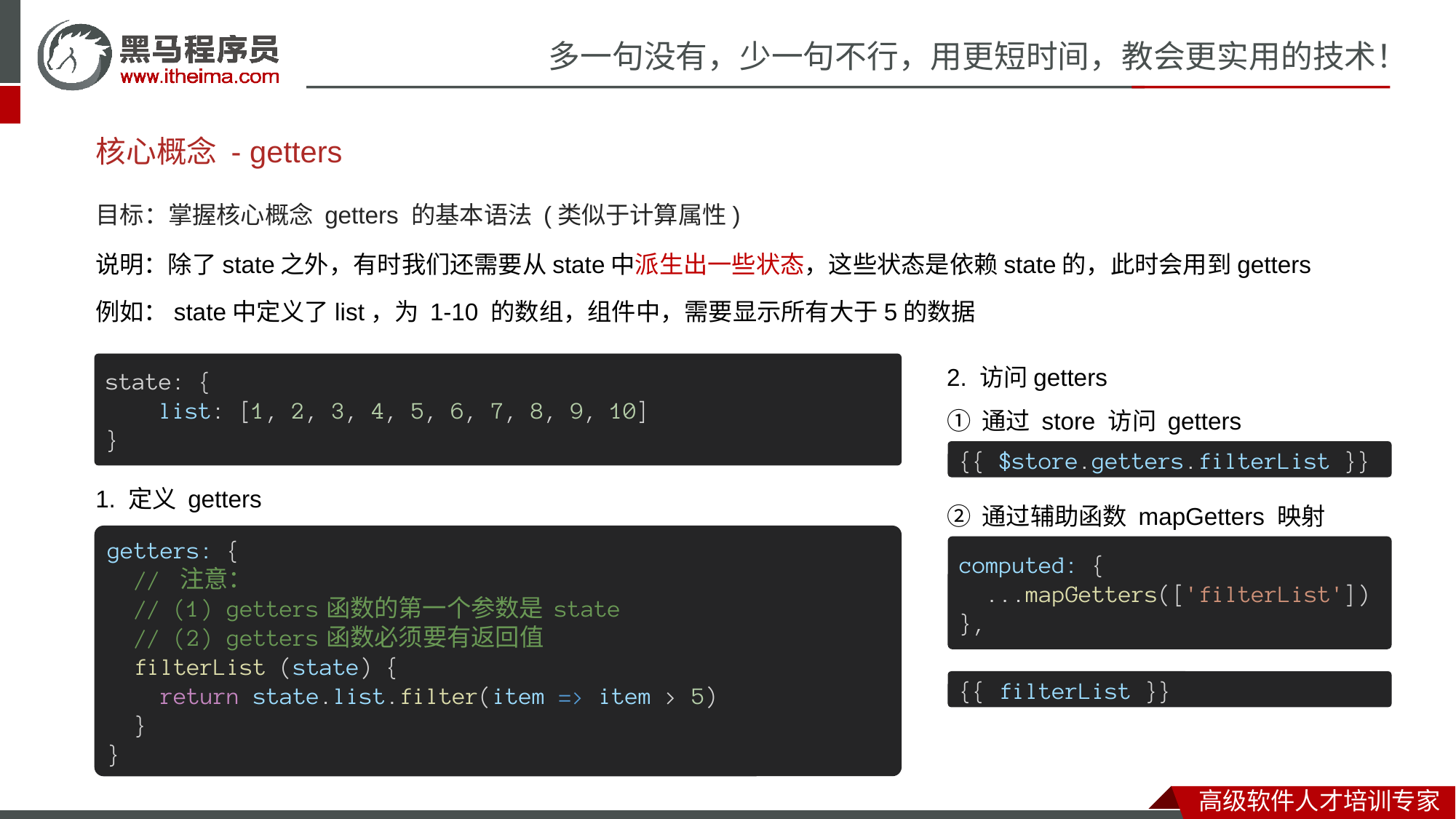

# 核心概念 - getters
目标：掌握核心概念 getters 的基本语法 (类似于计算属性)
说明：除了state之外，有时我们还需要从state中派生出一些状态，这些状态是依赖state的，此时会用到getters
例如：state中定义了list，为 1-10 的数组，组件中，需要显示所有大于5的数据
2. 访问getters
① 通过 store 访问 getters
state: {
    list: [1, 2, 3, 4, 5, 6, 7, 8, 9, 10]
}
{{ $store.getters.filterList }}
1. 定义 getters
② 通过辅助函数 mapGetters 映射
getters: {
  // 注意：
  // (1) getters函数的第一个参数是 state
  // (2) getters函数必须要有返回值
  filterList (state) {
    return state.list.filter(item => item > 5)
  }
}
computed: {
  ...mapGetters(['filterList'])
},
{{ filterList }}